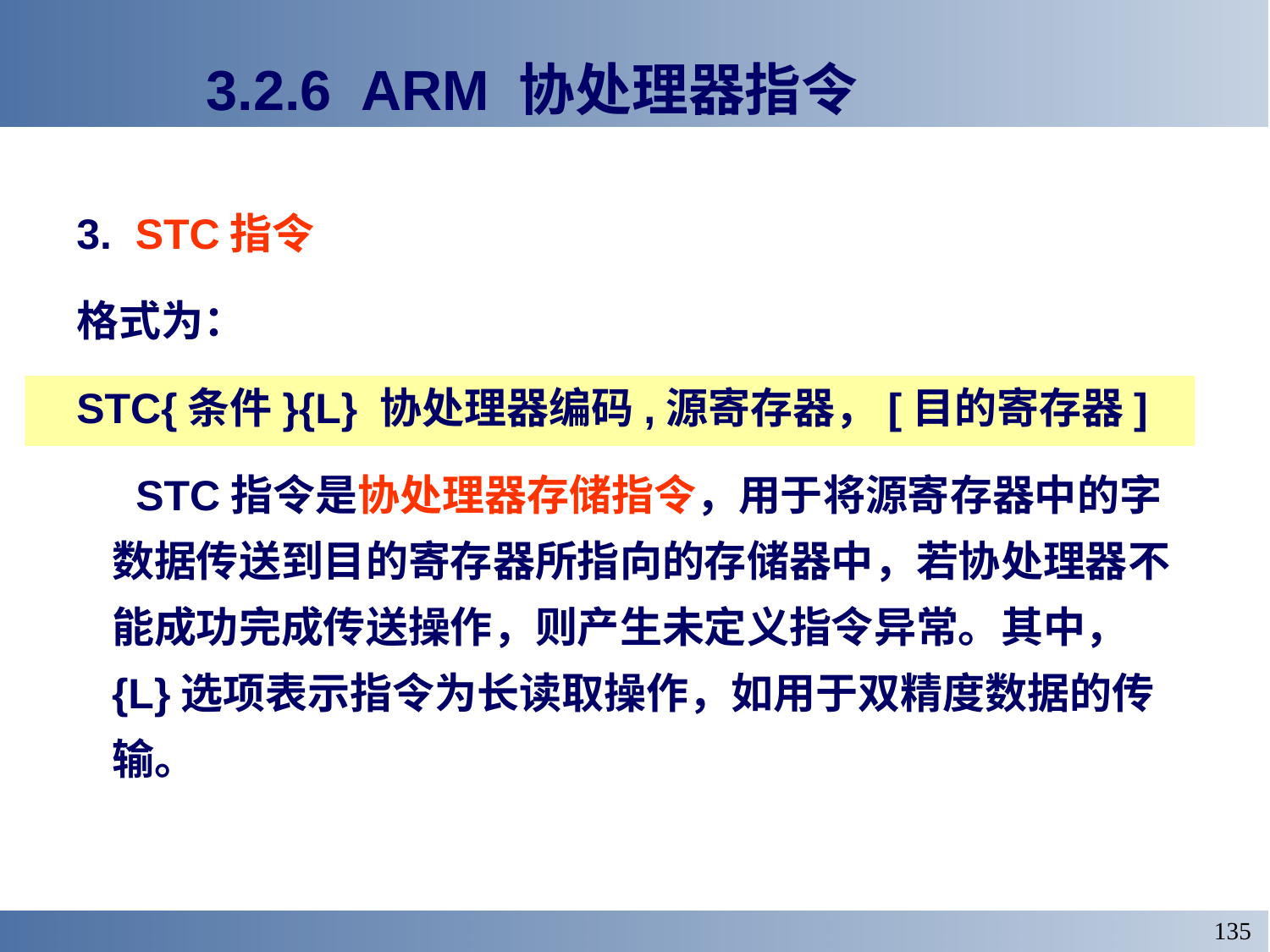

# 3.2.6  ARM 协处理器指令
3.  STC指令
格式为：
STC{条件}{L} 协处理器编码,源寄存器，[目的寄存器]
     STC指令是协处理器存储指令，用于将源寄存器中的字数据传送到目的寄存器所指向的存储器中，若协处理器不能成功完成传送操作，则产生未定义指令异常。其中，{L}选项表示指令为长读取操作，如用于双精度数据的传输。